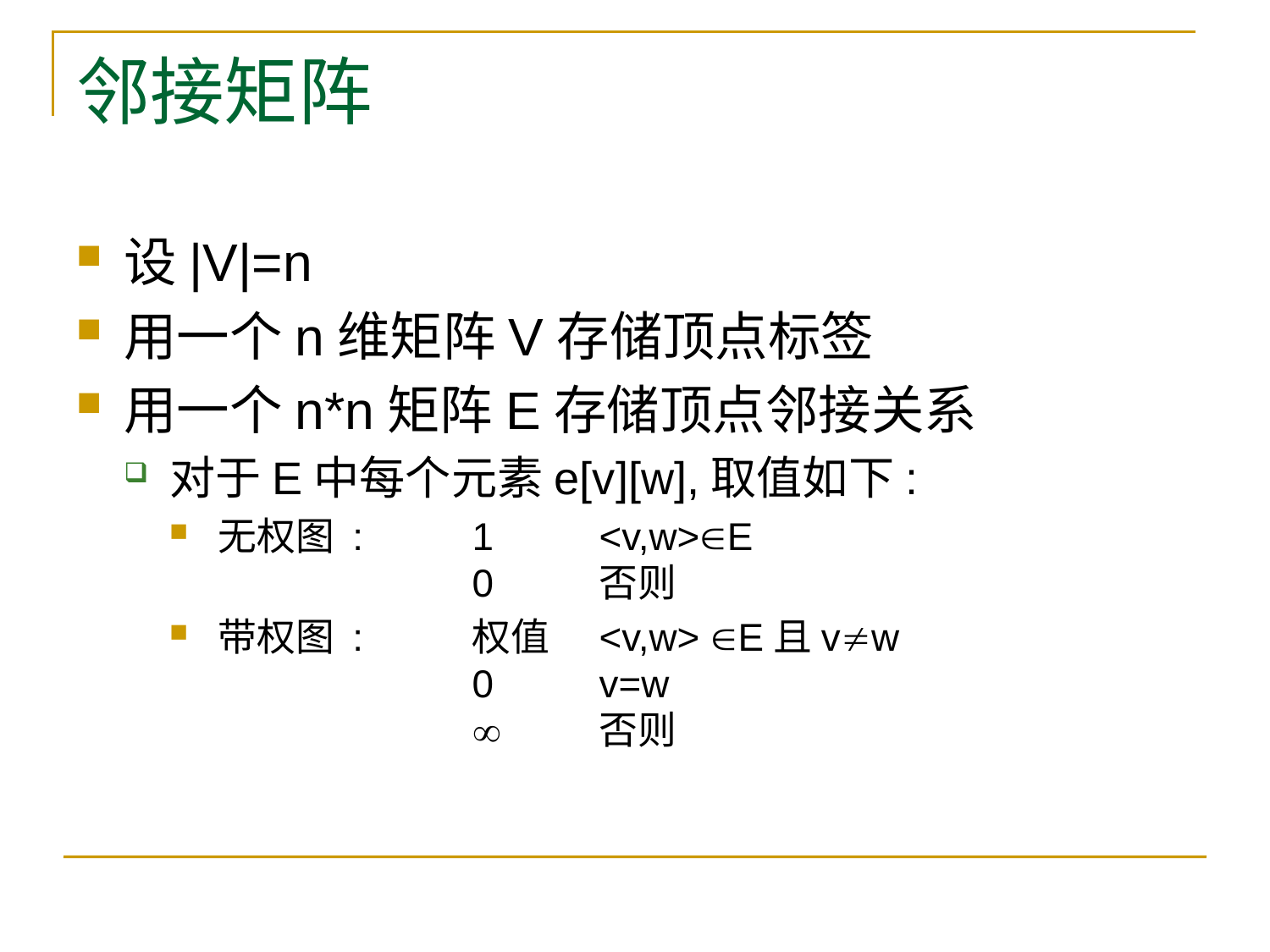

# 邻接矩阵
设|V|=n
用一个n维矩阵V存储顶点标签
用一个n*n矩阵E存储顶点邻接关系
对于E中每个元素e[v][w],取值如下:
无权图 :	1	<v,w>∈E
		0	否则
带权图 :	权值	<v,w> ∈E且v≠w
		0	v=w
		∞	否则